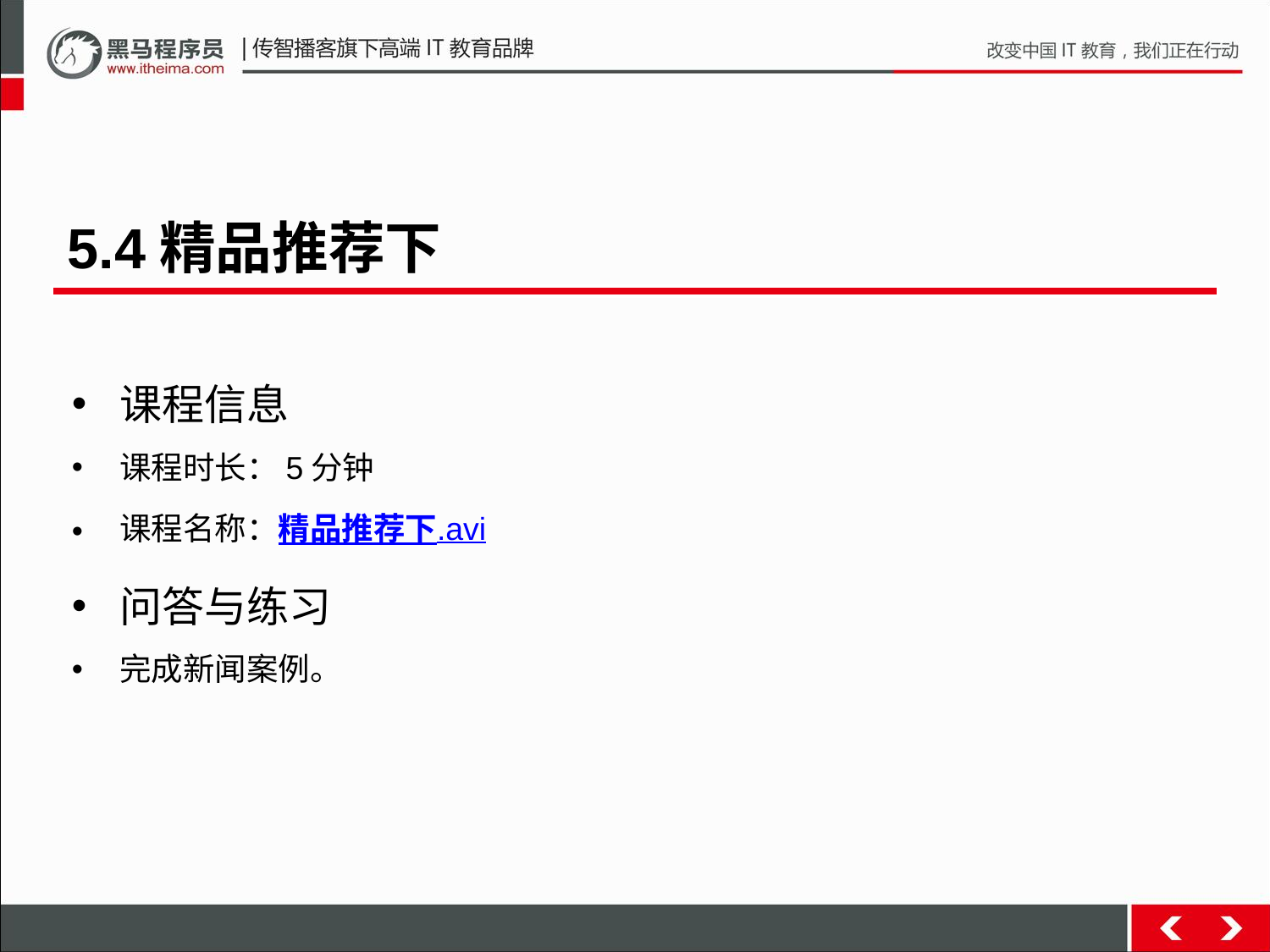

5.4精品推荐下
课程信息
课程时长：5分钟
课程名称：精品推荐下.avi
问答与练习
完成新闻案例。